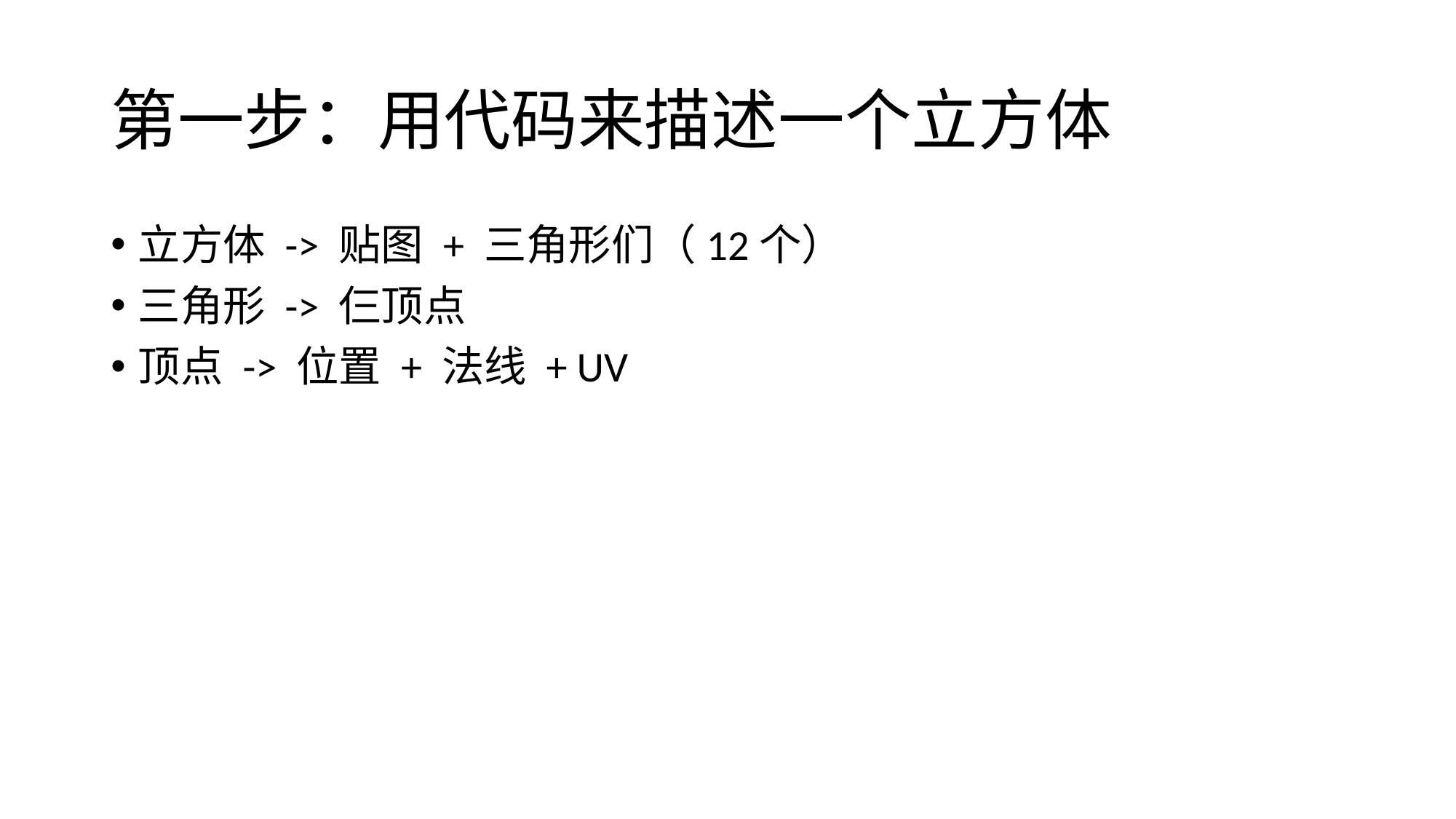

# 第一步：用代码来描述一个立方体
立方体 -> 贴图 + 三角形们（12个）
三角形 -> 仨顶点
顶点 -> 位置 + 法线 + UV